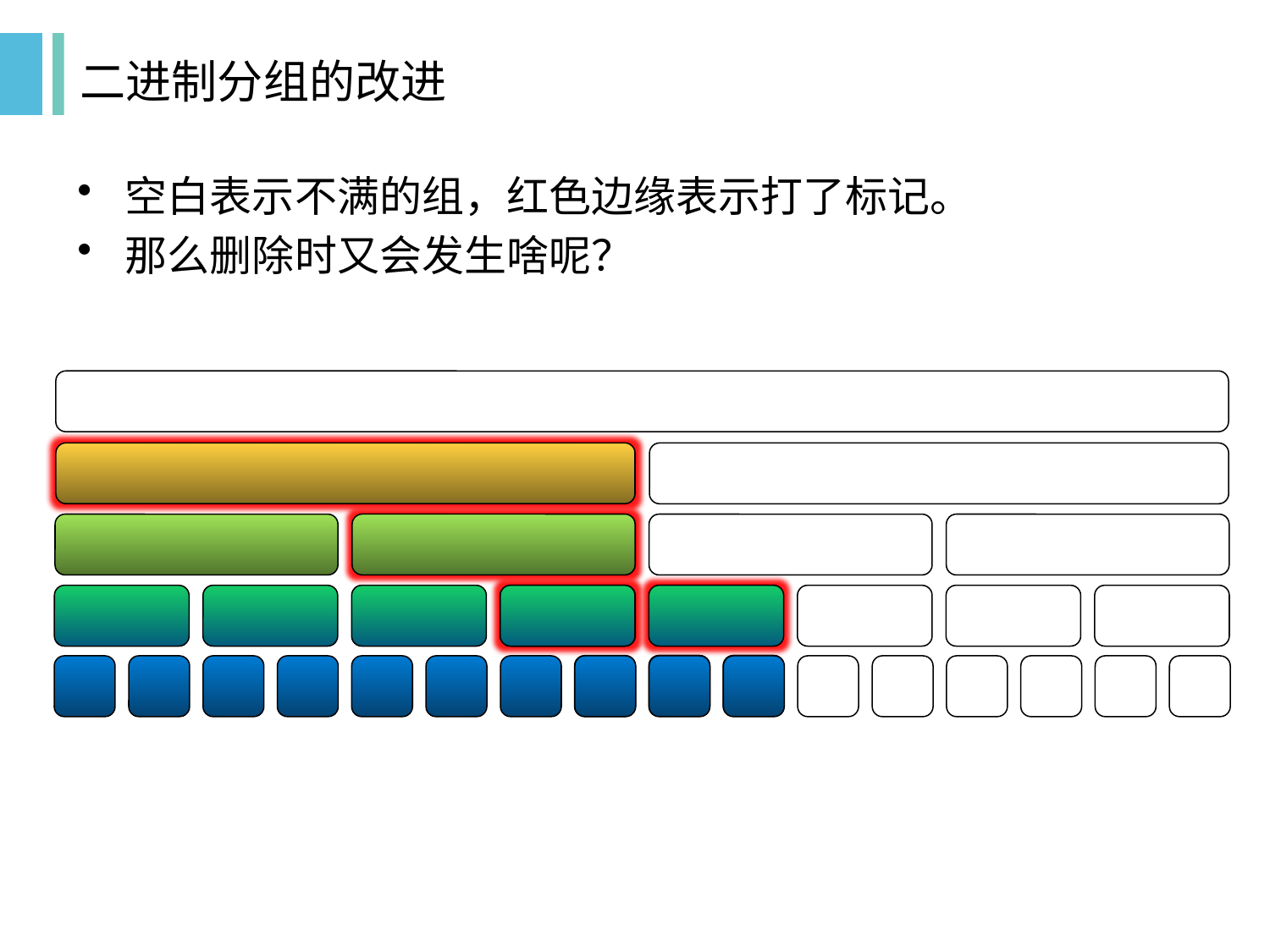

# 二进制分组的改进
空白表示不满的组，红色边缘表示打了标记。
那么删除时又会发生啥呢？